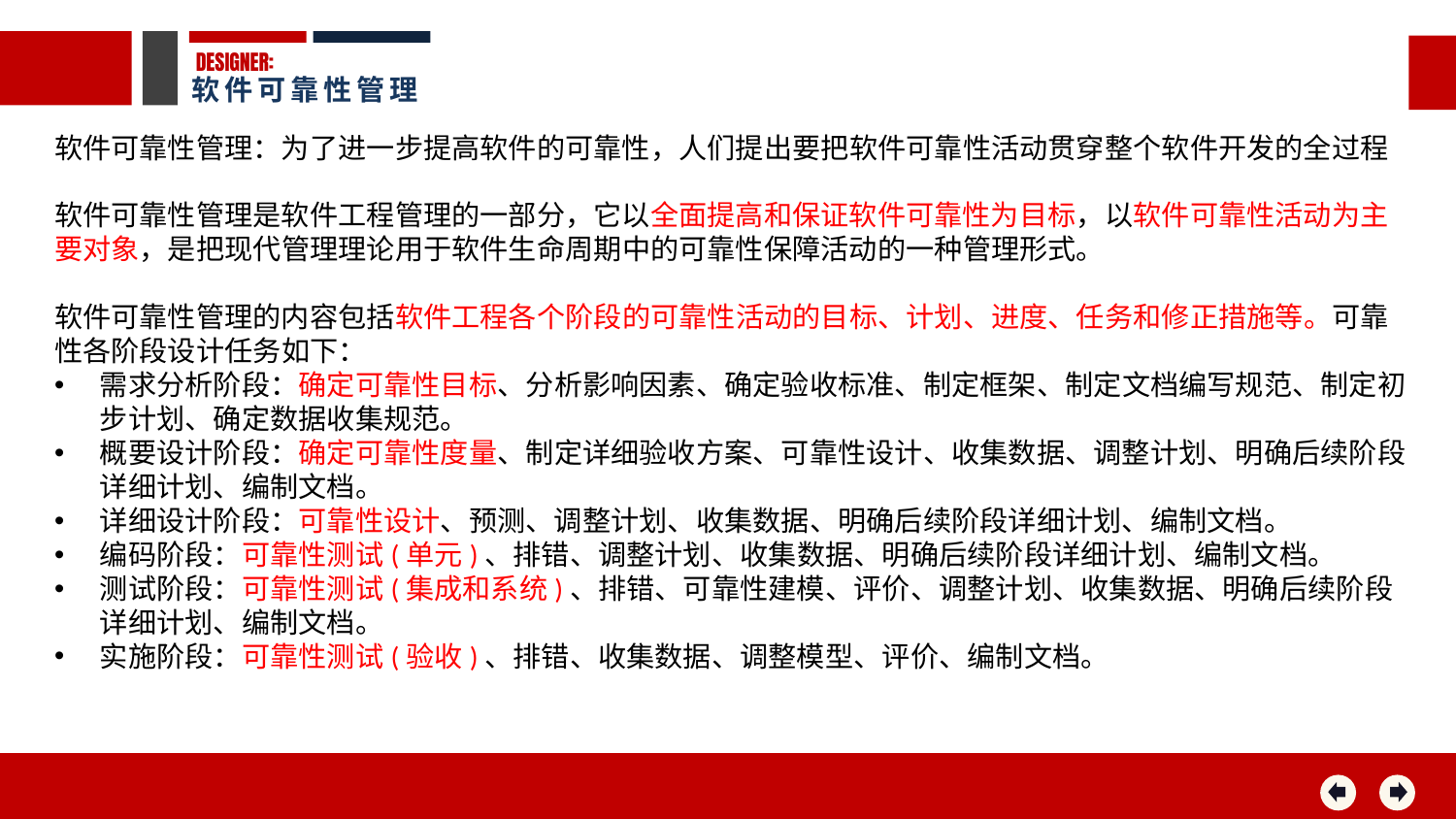

DESIGNER:
软件可靠性管理
软件可靠性管理：为了进一步提高软件的可靠性，人们提出要把软件可靠性活动贯穿整个软件开发的全过程

软件可靠性管理是软件工程管理的一部分，它以全面提高和保证软件可靠性为目标，以软件可靠性活动为主要对象，是把现代管理理论用于软件生命周期中的可靠性保障活动的一种管理形式。

软件可靠性管理的内容包括软件工程各个阶段的可靠性活动的目标、计划、进度、任务和修正措施等。可靠性各阶段设计任务如下：
需求分析阶段：确定可靠性目标、分析影响因素、确定验收标准、制定框架、制定文档编写规范、制定初步计划、确定数据收集规范。
概要设计阶段：确定可靠性度量、制定详细验收方案、可靠性设计、收集数据、调整计划、明确后续阶段详细计划、编制文档。
详细设计阶段：可靠性设计、预测、调整计划、收集数据、明确后续阶段详细计划、编制文档。
编码阶段：可靠性测试(单元)、排错、调整计划、收集数据、明确后续阶段详细计划、编制文档。
测试阶段：可靠性测试(集成和系统)、排错、可靠性建模、评价、调整计划、收集数据、明确后续阶段详细计划、编制文档。
实施阶段：可靠性测试(验收)、排错、收集数据、调整模型、评价、编制文档。